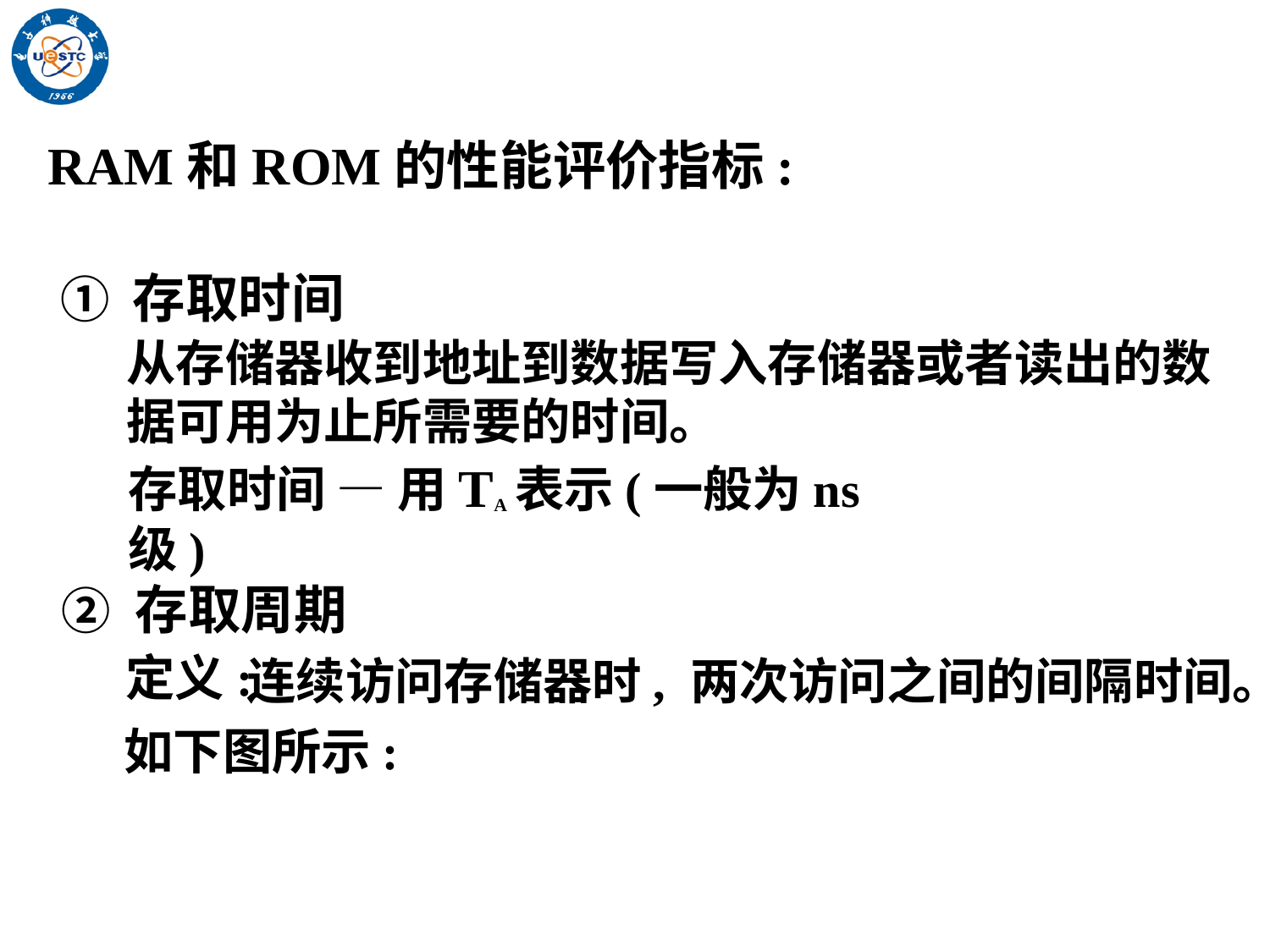

RAM和ROM的性能评价指标:
① 存取时间
从存储器收到地址到数据写入存储器或者读出的数据可用为止所需要的时间。
存取时间 — 用TA表示(一般为ns级)
② 存取周期
定义:
连续访问存储器时, 两次访问之间的间隔时间。
如下图所示: